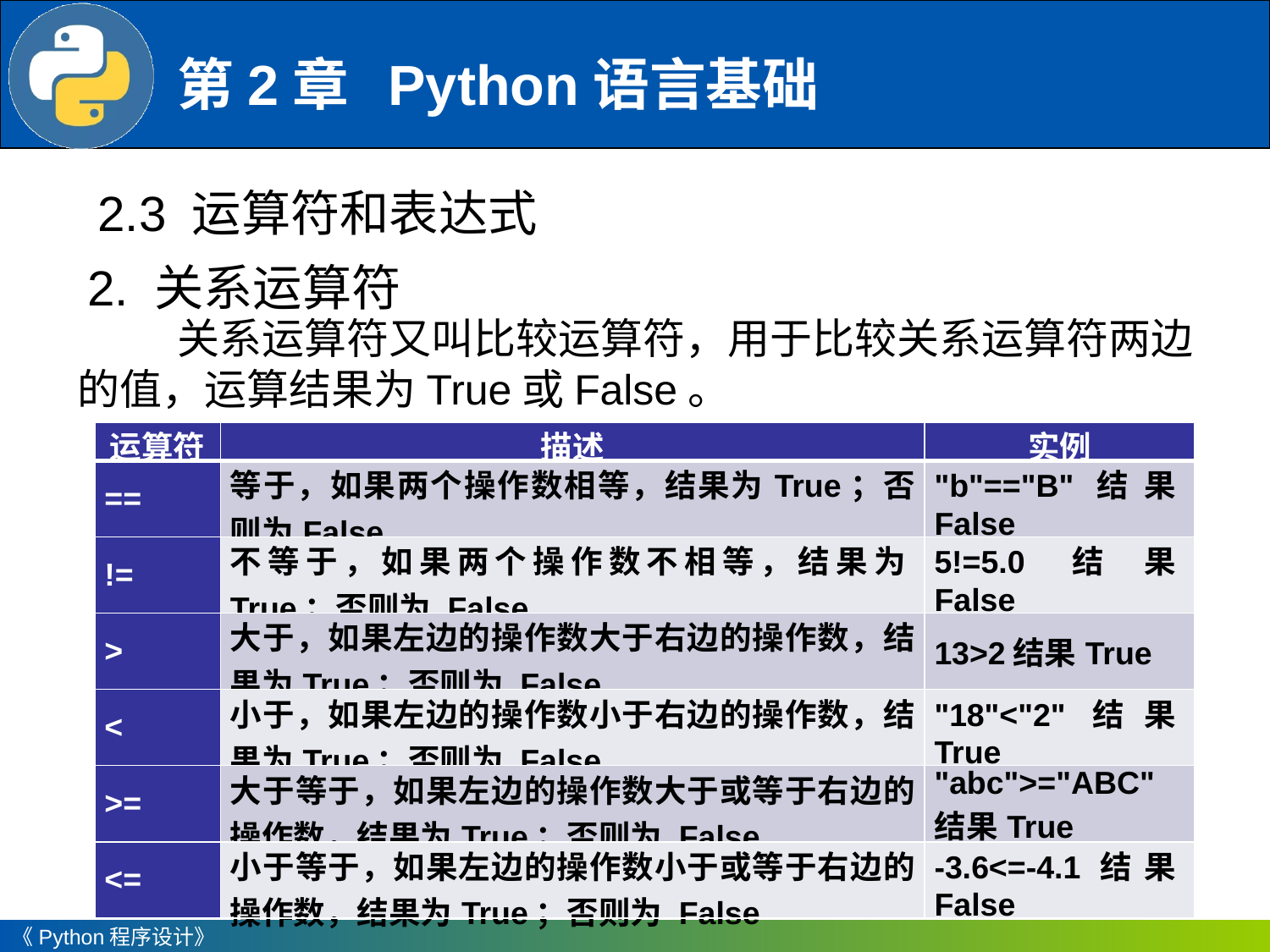

2.3 运算符和表达式
2. 关系运算符
关系运算符又叫比较运算符，用于比较关系运算符两边的值，运算结果为True或False。
| 运算符 | 描述 | 实例 |
| --- | --- | --- |
| == | 等于，如果两个操作数相等，结果为True；否则为False | "b"=="B"结果False |
| != | 不等于，如果两个操作数不相等，结果为True；否则为 False | 5!=5.0结果False |
| > | 大于，如果左边的操作数大于右边的操作数，结果为True；否则为 False | 13>2结果True |
| < | 小于，如果左边的操作数小于右边的操作数，结果为True；否则为 False | "18"<"2"结果True |
| >= | 大于等于，如果左边的操作数大于或等于右边的操作数，结果为True；否则为 False | "abc">="ABC"结果True |
| <= | 小于等于，如果左边的操作数小于或等于右边的操作数，结果为True；否则为 False | -3.6<=-4.1结果False |